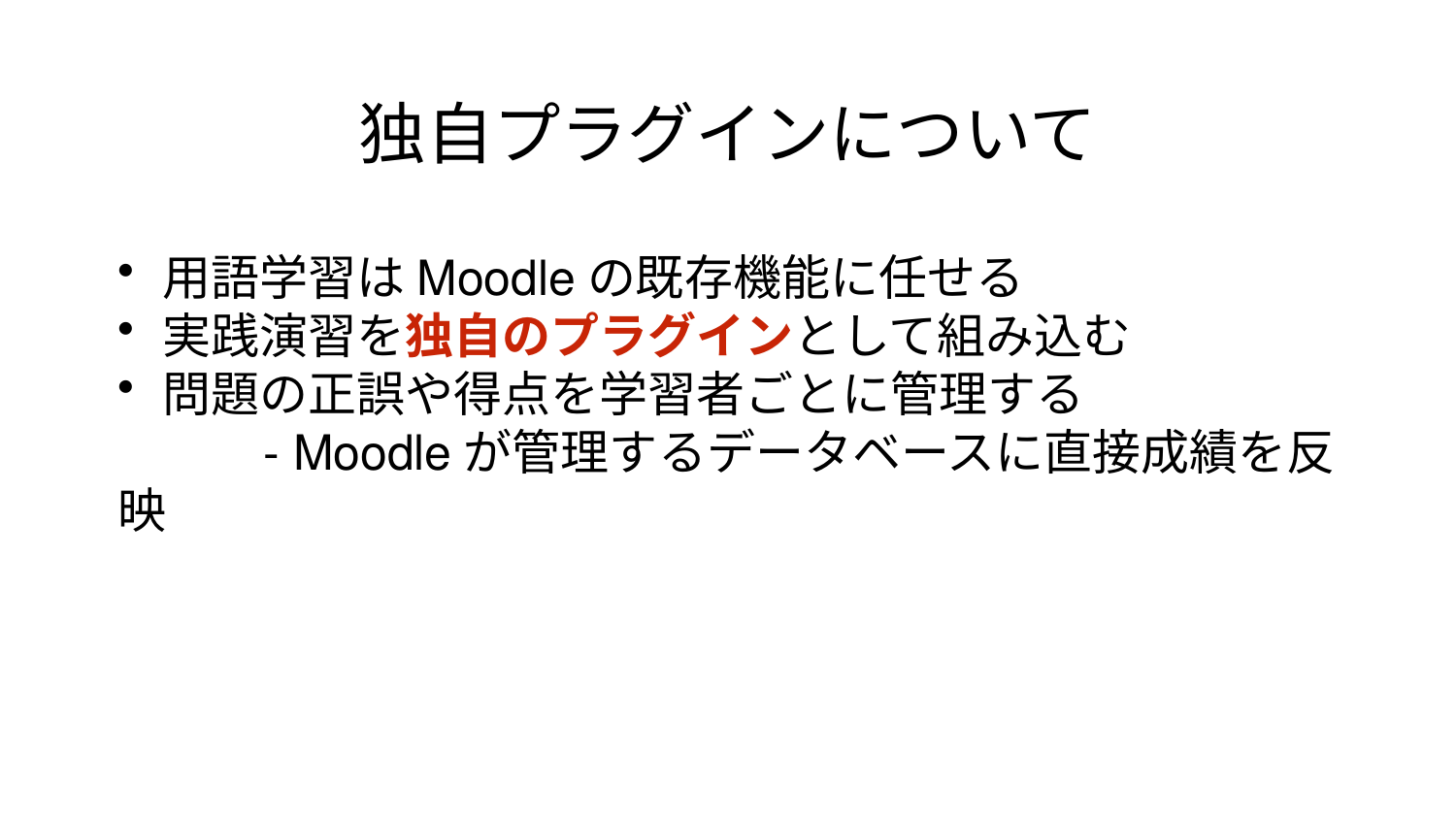

独自プラグインについて
用語学習はMoodleの既存機能に任せる
実践演習を独自のプラグインとして組み込む
問題の正誤や得点を学習者ごとに管理する
	- Moodleが管理するデータベースに直接成績を反映